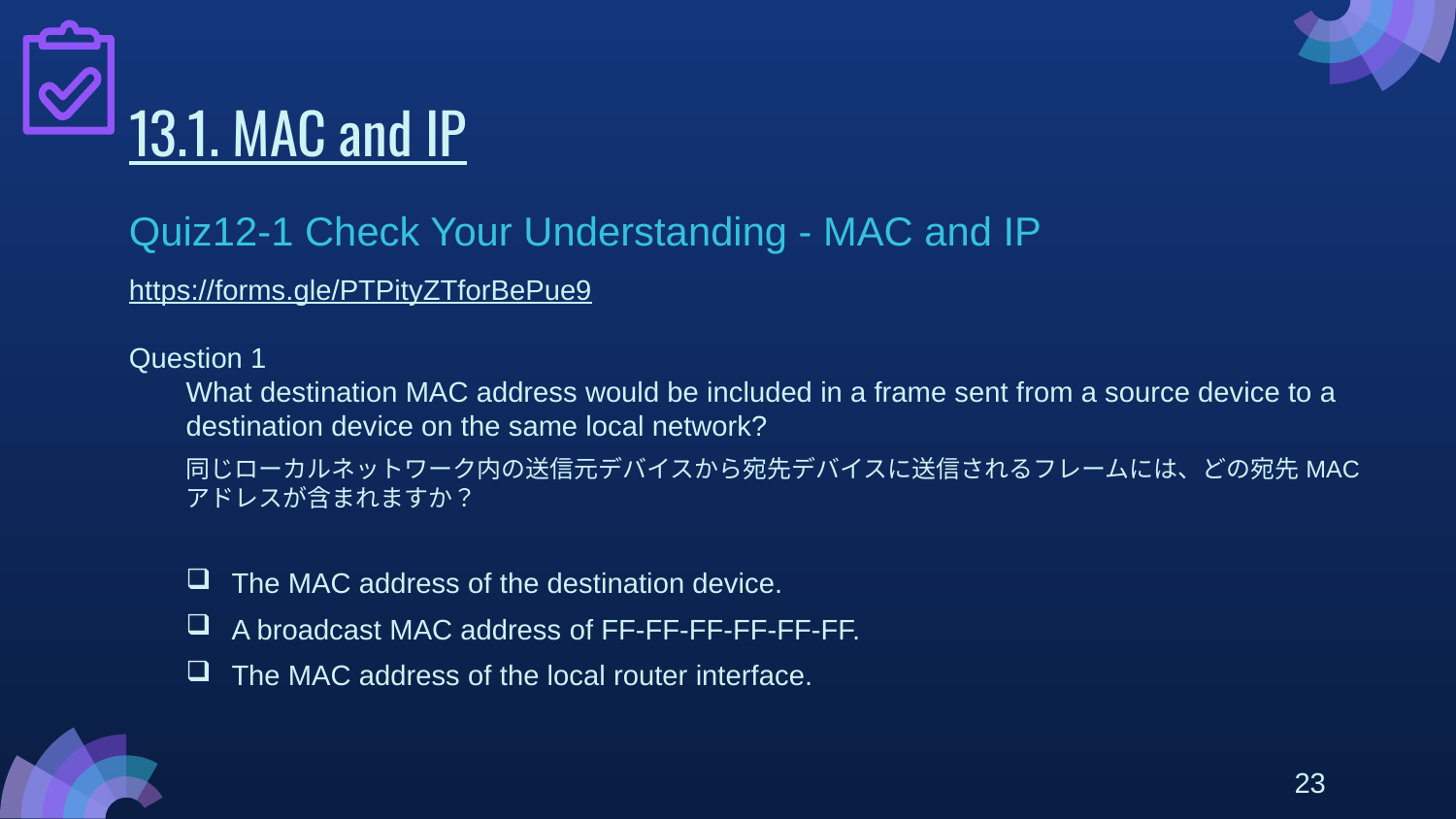

# 13.1. MAC and IP
Quiz12-1 Check Your Understanding - MAC and IP
https://forms.gle/PTPityZTforBePue9

Question 1
What destination MAC address would be included in a frame sent from a source device to a destination device on the same local network?
同じローカルネットワーク内の送信元デバイスから宛先デバイスに送信されるフレームには、どの宛先MACアドレスが含まれますか？

The MAC address of the destination device.
A broadcast MAC address of FF-FF-FF-FF-FF-FF.
The MAC address of the local router interface.

23